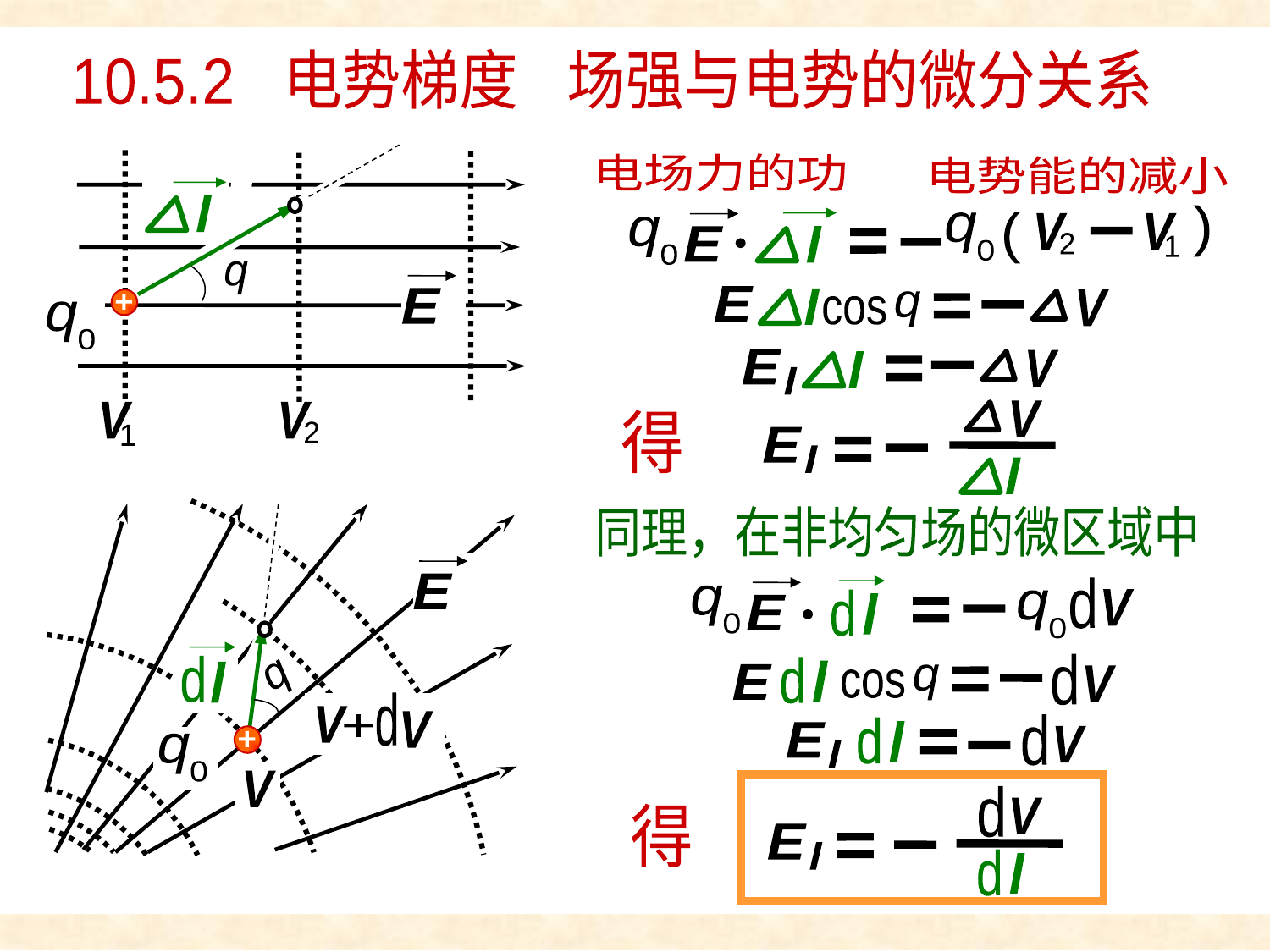

场势微分式
10.5.2   电势梯度   场强与电势的微分关系

电场力的功
电势能的减小

l

l

)
(
V
2
V
1

E

q
0

q
0

θ

E
E

l

+
V

θ

q
0
cos

E
l
V

l

V

V
1
V
2
得
E
l

l

E

d
l

θ
d
V
V
+

+

q
0

V

同理，在非均匀场的微区域中

d
l

E
d
V

q
0

q
0

d
V
d
l

E
θ
cos

d
V
d
l
E
l

d
V
E
l

d
l
得